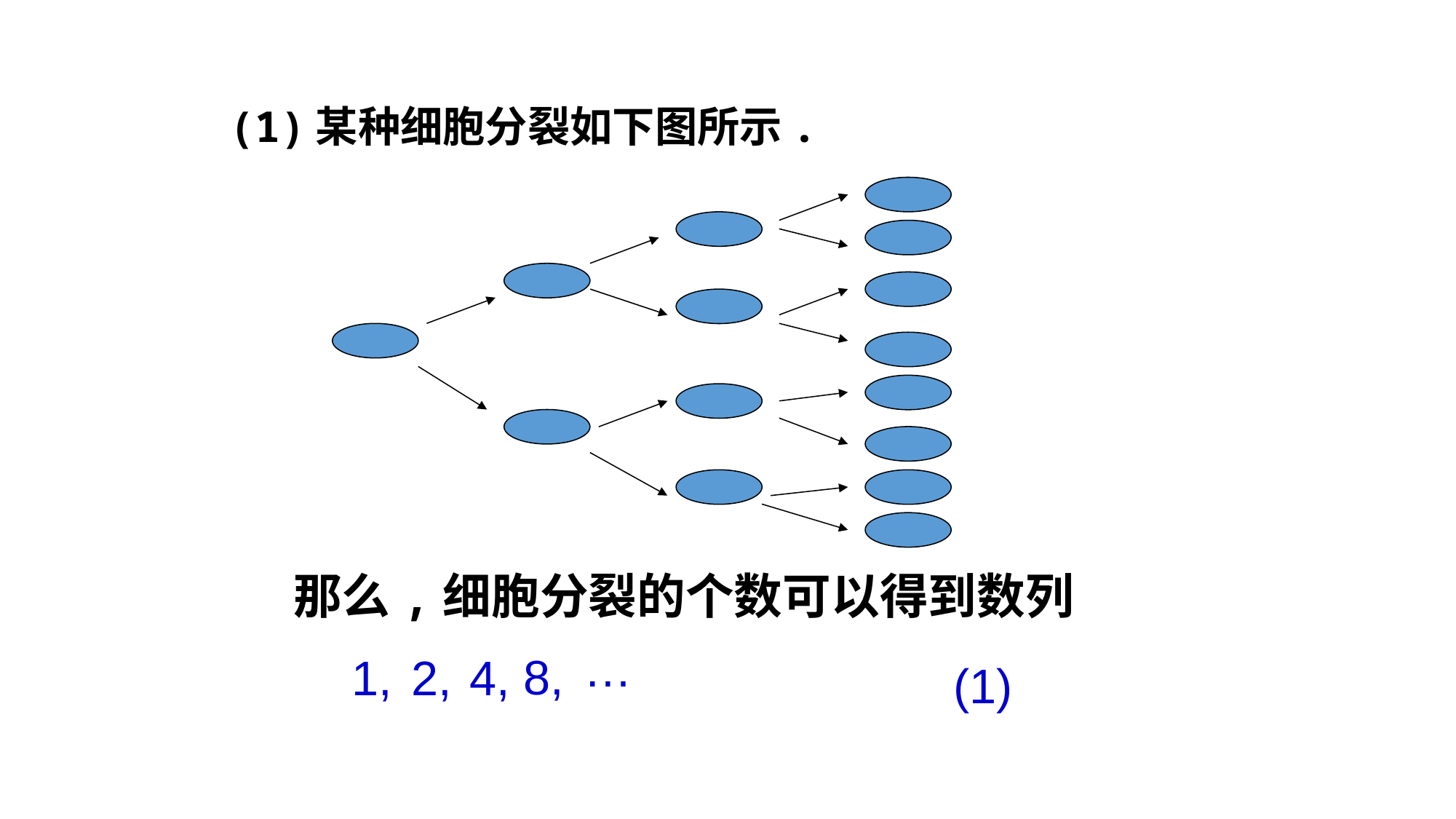

等比数列

(1)某种细胞分裂如下图所示.

那么,细胞分裂的个数可以得到数列

…
8,
1,
2,
4,
(1)